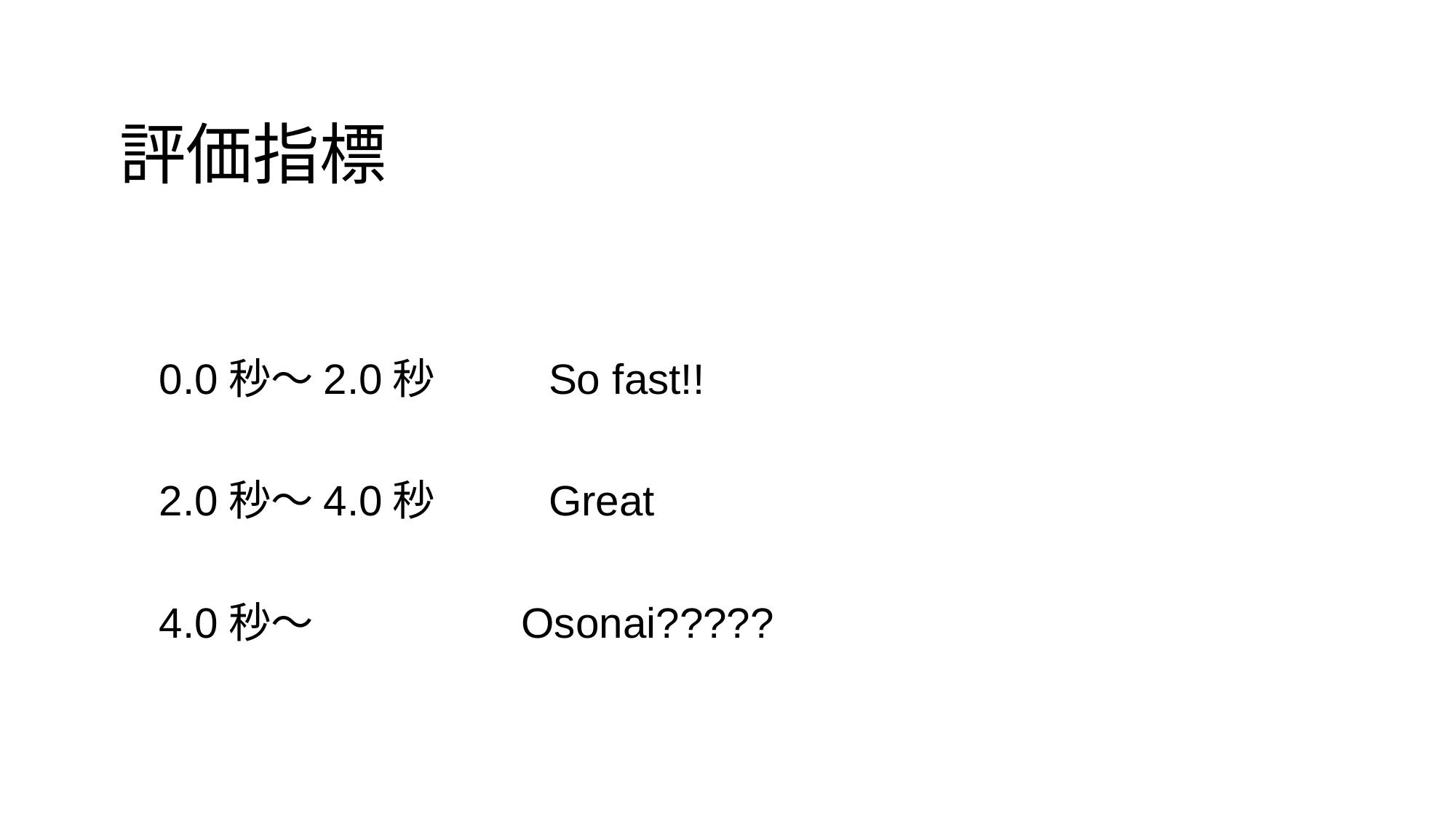

# 評価指標

0.0秒～2.0秒　  　So fast!!

2.0秒～4.0秒　  　Great

4.0秒～　　　   　Osonai?????